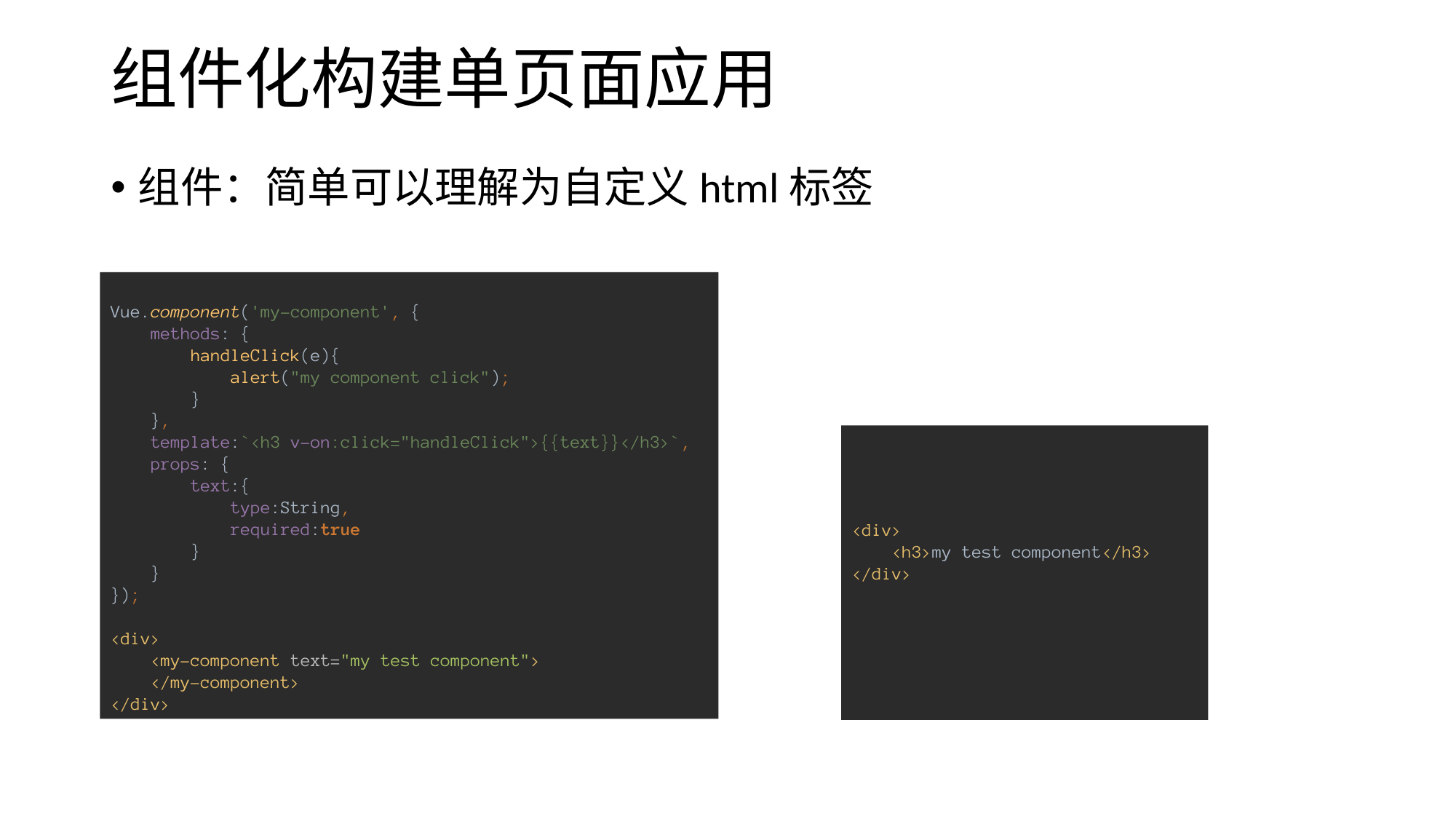

# 组件化构建单页面应用
组件：简单可以理解为自定义html标签

Vue.component('my-component', {
    methods: {
        handleClick(e){
            alert("my component click");
        }
    },
    template:`<h3 v-on:click="handleClick">{{text}}</h3>`,
    props: {
        text:{
            type:String,
            required:true
        }
    }
});
<div>
    <my-component text="my test component">
    </my-component>
</div>

<div>
    <h3>my test component</h3>
</div>